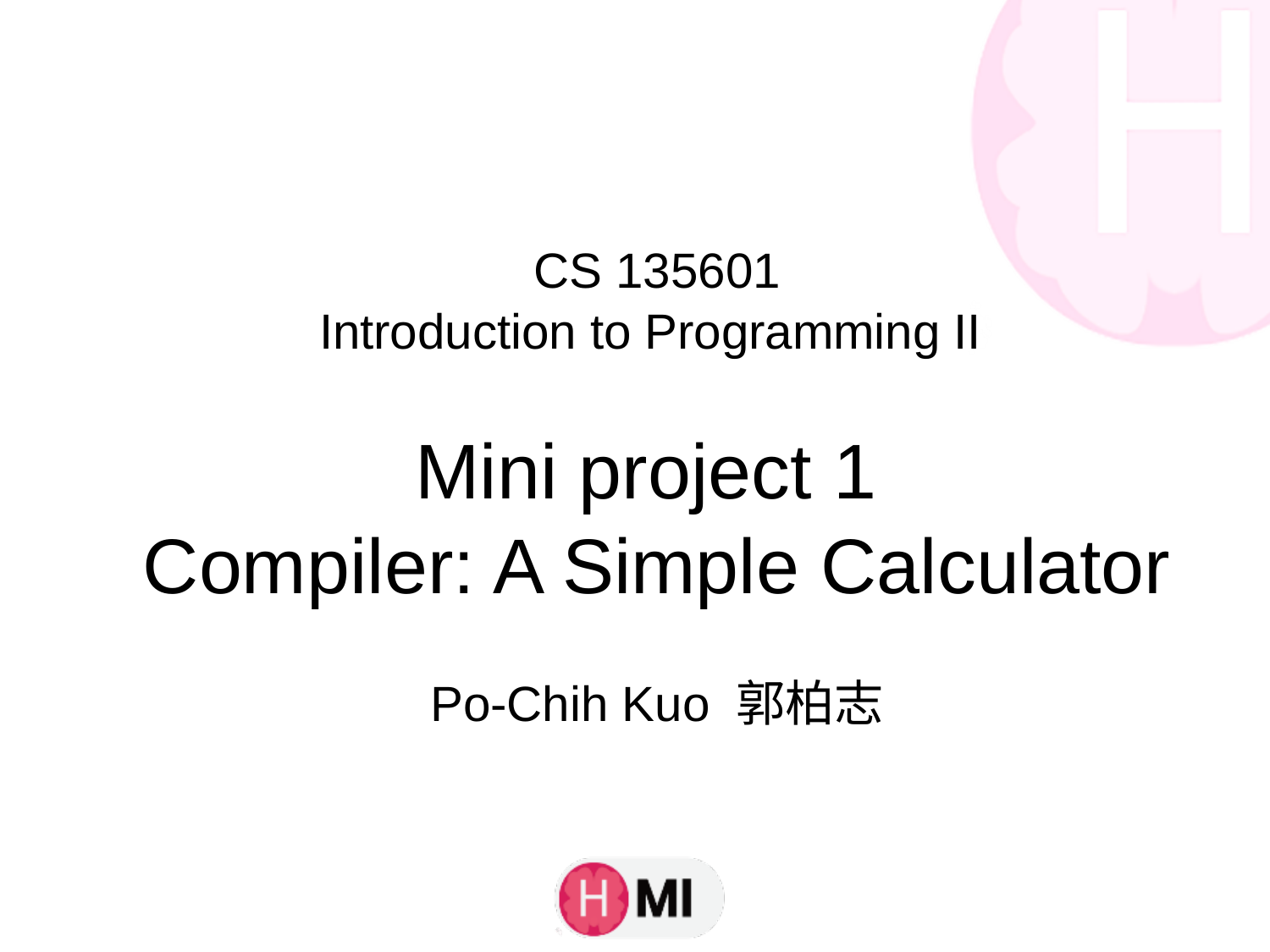

CS 135601
Introduction to Programming II

Mini project 1
Compiler: A Simple Calculator

Po-Chih Kuo 郭柏志